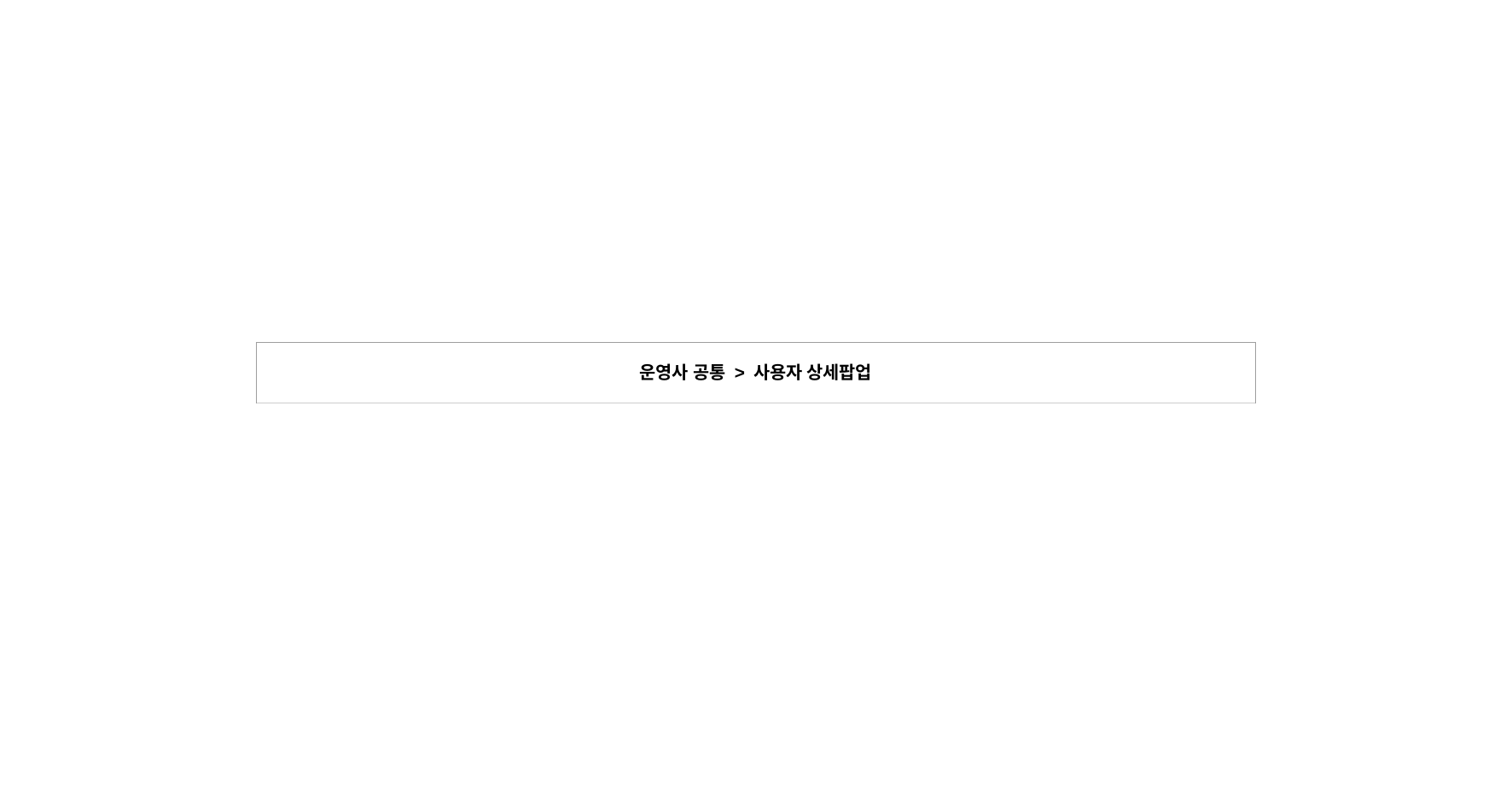

| 운영사 공통 > 사용자 상세팝업 |
| --- |